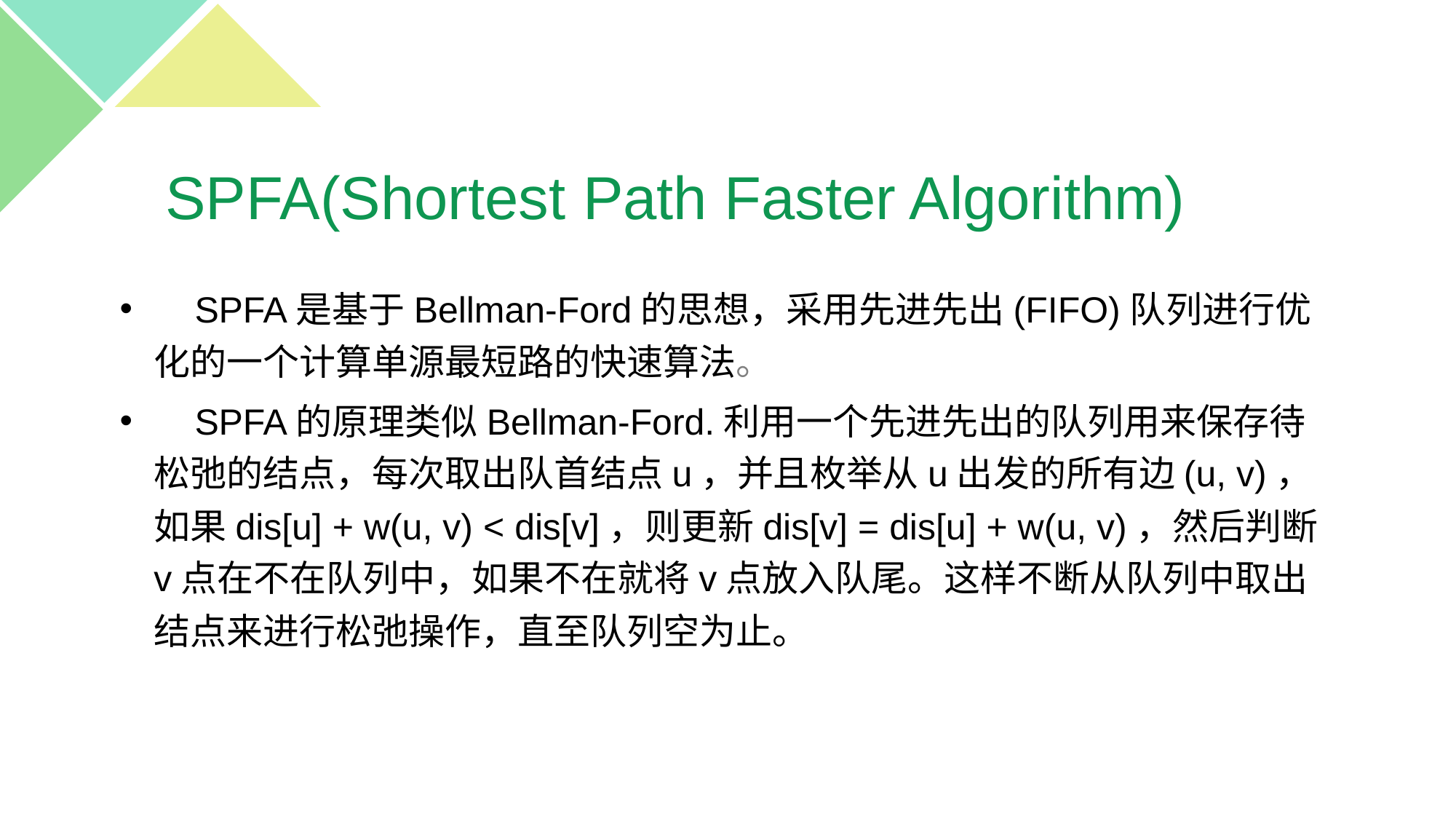

# SPFA(Shortest Path Faster Algorithm)
    SPFA是基于Bellman-Ford的思想，采用先进先出(FIFO)队列进行优化的一个计算单源最短路的快速算法。
    SPFA的原理类似Bellman-Ford.利用一个先进先出的队列用来保存待松弛的结点，每次取出队首结点u，并且枚举从u出发的所有边(u, v)，如果dis[u] + w(u, v) < dis[v]，则更新dis[v] = dis[u] + w(u, v)，然后判断v点在不在队列中，如果不在就将v点放入队尾。这样不断从队列中取出结点来进行松弛操作，直至队列空为止。